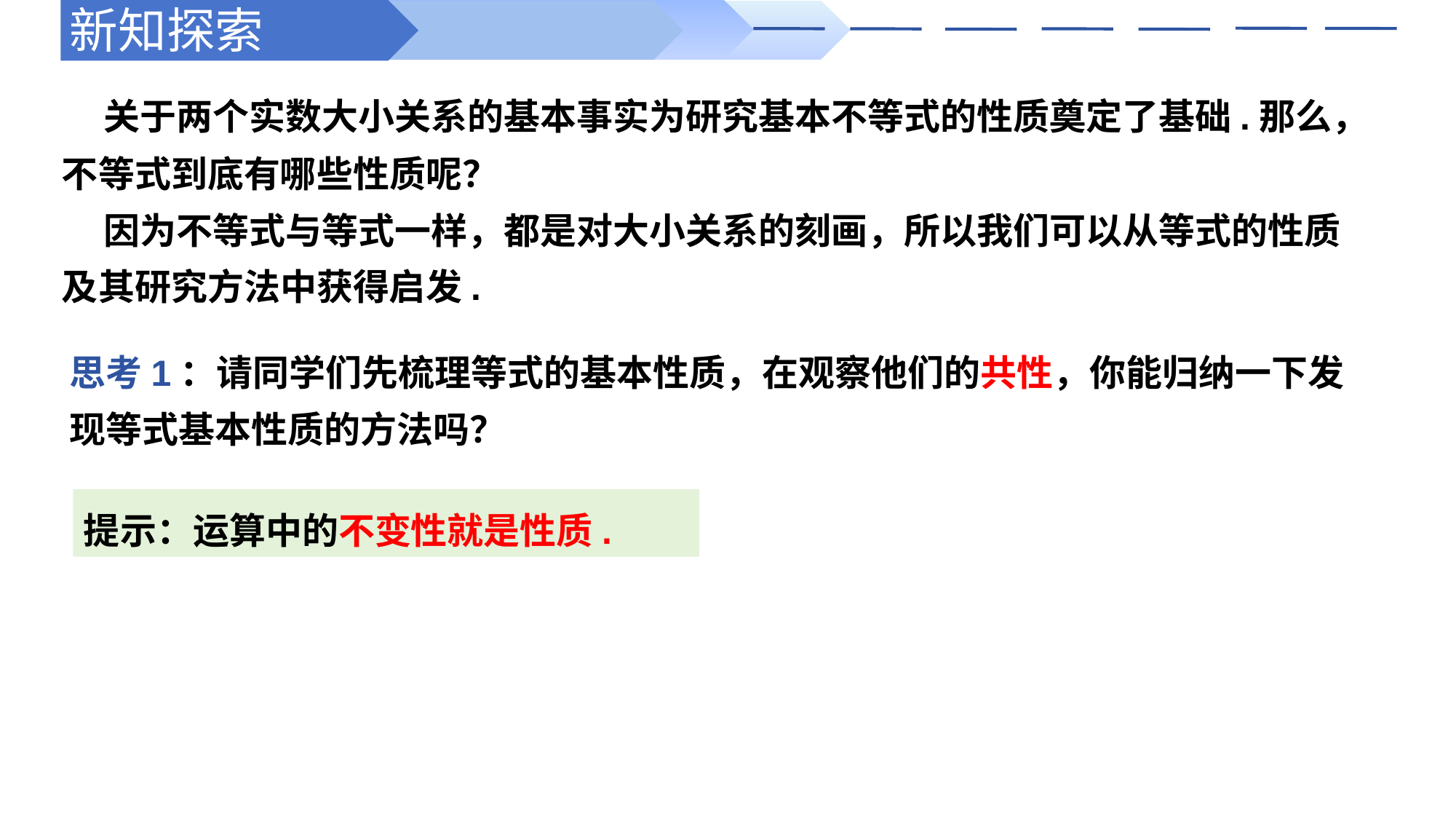

新知探索

    关于两个实数大小关系的基本事实为研究基本不等式的性质奠定了基础.那么，不等式到底有哪些性质呢？
    因为不等式与等式一样，都是对大小关系的刻画，所以我们可以从等式的性质及其研究方法中获得启发.
思考1：请同学们先梳理等式的基本性质，在观察他们的共性，你能归纳一下发现等式基本性质的方法吗？

提示：运算中的不变性就是性质.